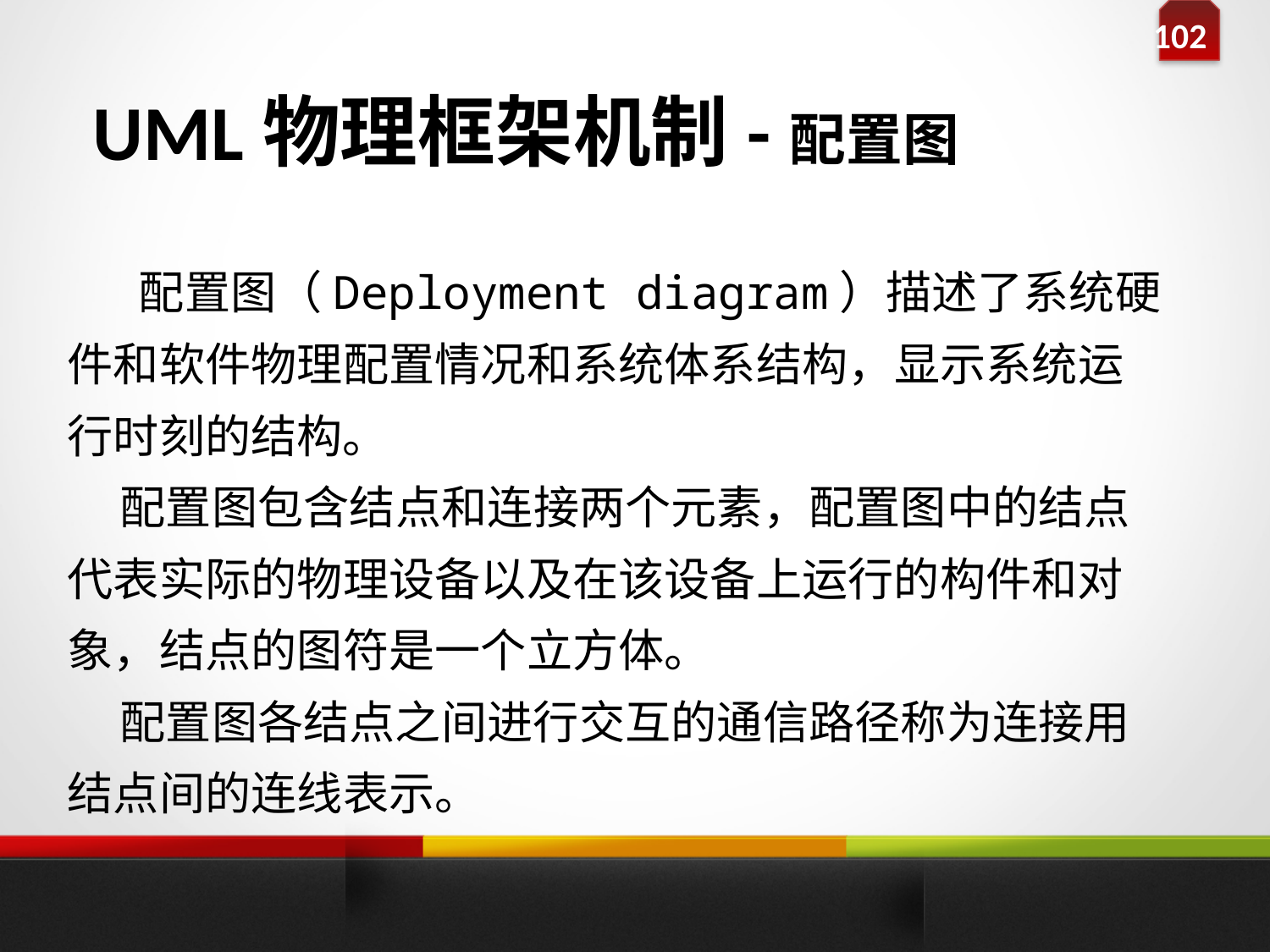

UML物理框架机制-配置图
　  配置图（Deployment diagram）描述了系统硬件和软件物理配置情况和系统体系结构，显示系统运行时刻的结构。
    配置图包含结点和连接两个元素，配置图中的结点代表实际的物理设备以及在该设备上运行的构件和对象，结点的图符是一个立方体。
    配置图各结点之间进行交互的通信路径称为连接用结点间的连线表示。